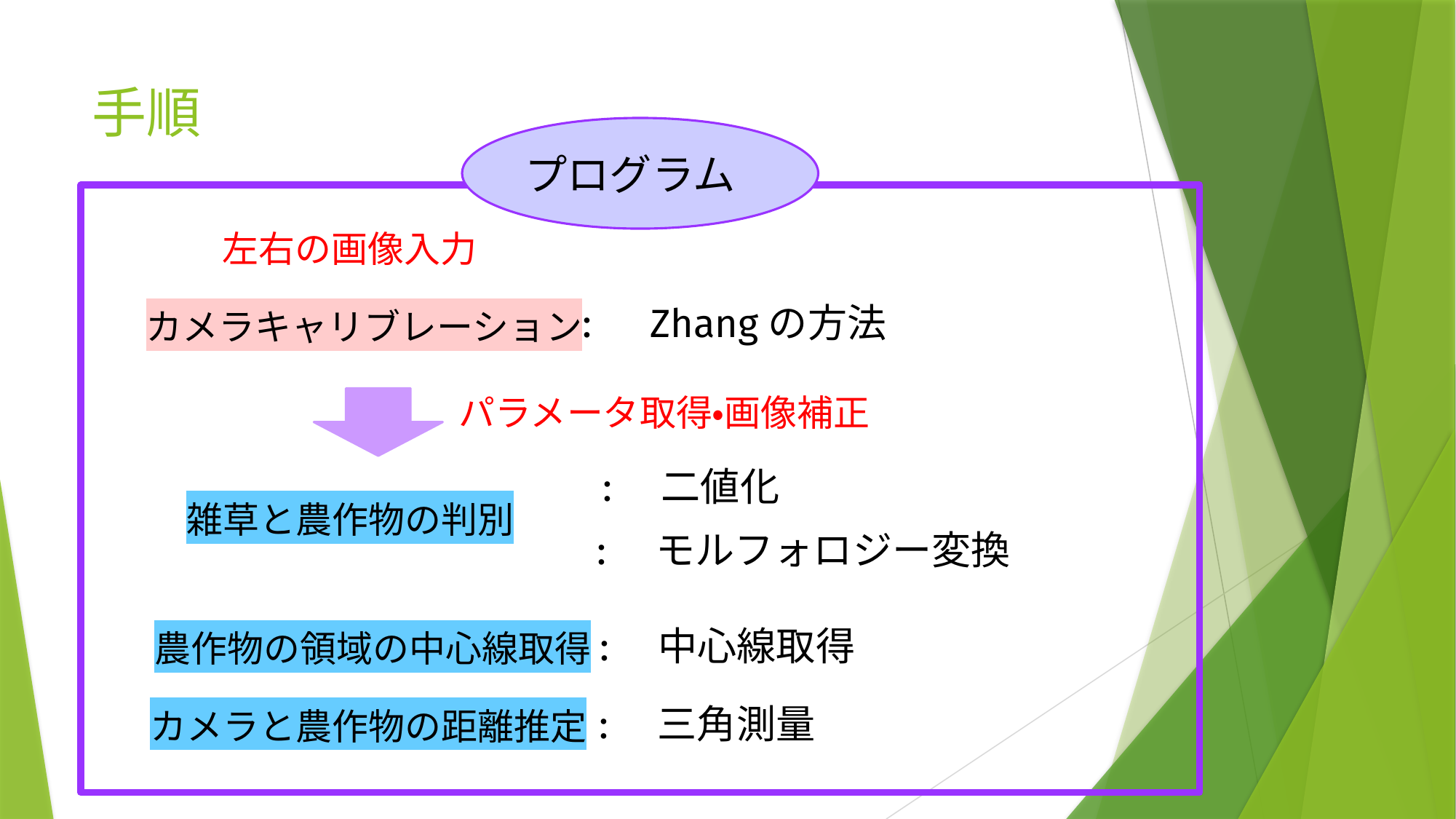

# 手順
プログラム

左右の画像入力
:　Zhangの方法
カメラキャリブレーション
パラメータ取得・画像補正

:　二値化
雑草と農作物の判別
:　モルフォロジー変換
:　中心線取得
農作物の領域の中心線取得
:　三角測量
カメラと農作物の距離推定